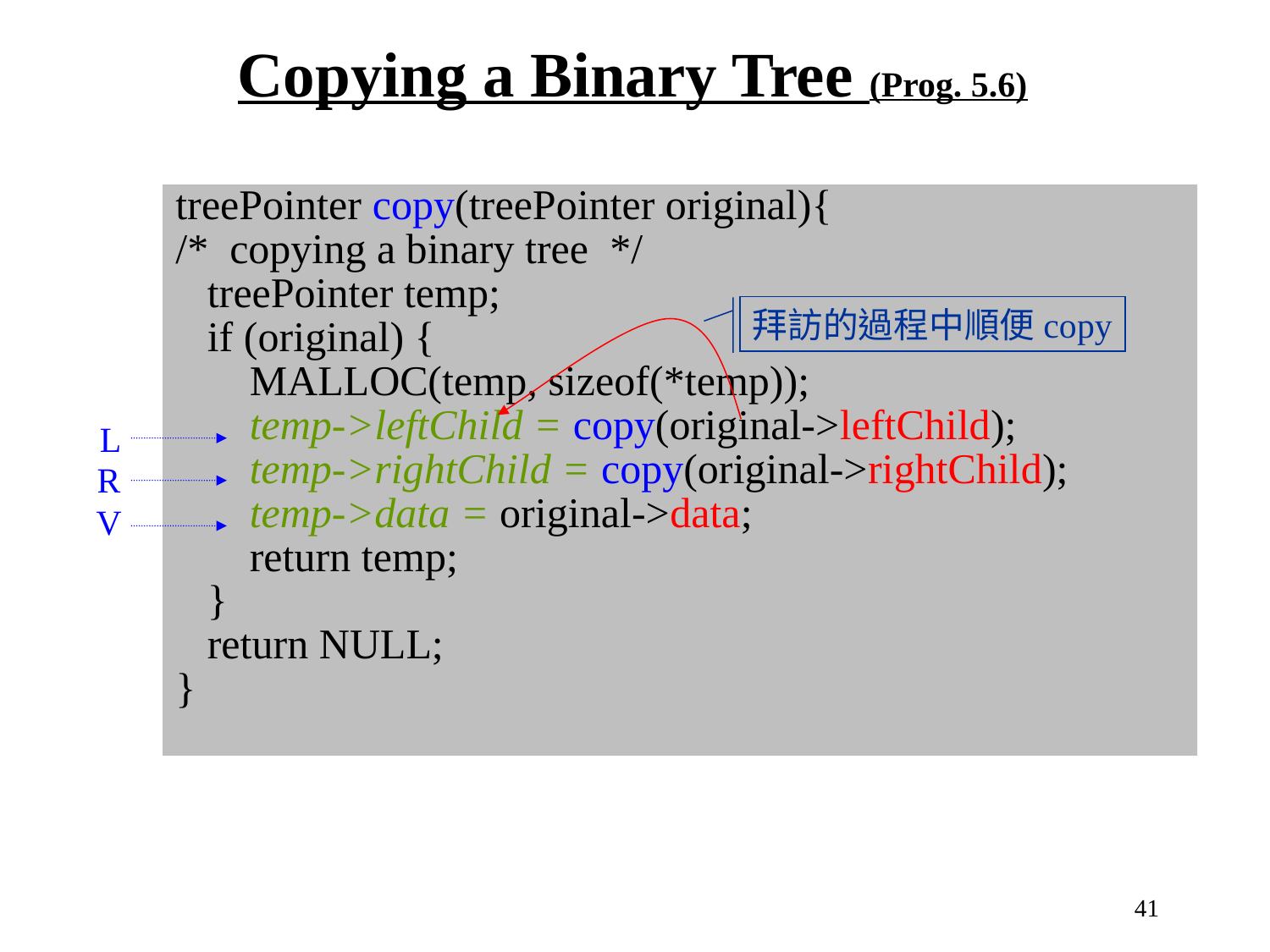

Copying a Binary Tree (Prog. 5.6)
treePointer copy(treePointer original){
/*  copying a binary tree  */
   treePointer temp;
   if (original) {
       MALLOC(temp, sizeof(*temp));
       temp->leftChild = copy(original->leftChild);
       temp->rightChild = copy(original->rightChild);
       temp->data = original->data;
       return temp;
   }
   return NULL;
}
拜訪的過程中順便copy

L

R

V

41